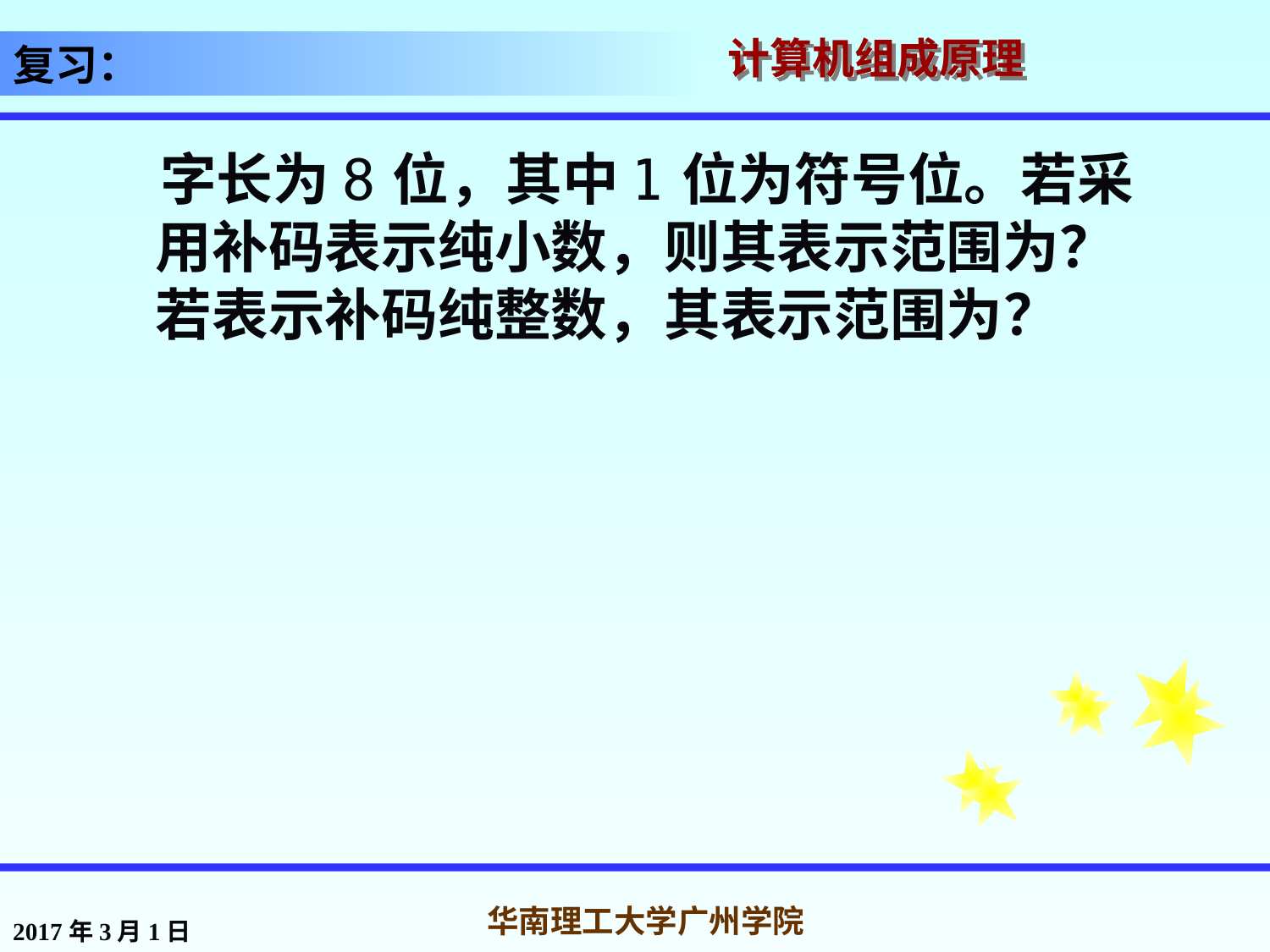

# 复习：
   字长为8位，其中1位为符号位。若采用补码表示纯小数，则其表示范围为？若表示补码纯整数，其表示范围为？
2017年3月1日
华南理工大学广州学院